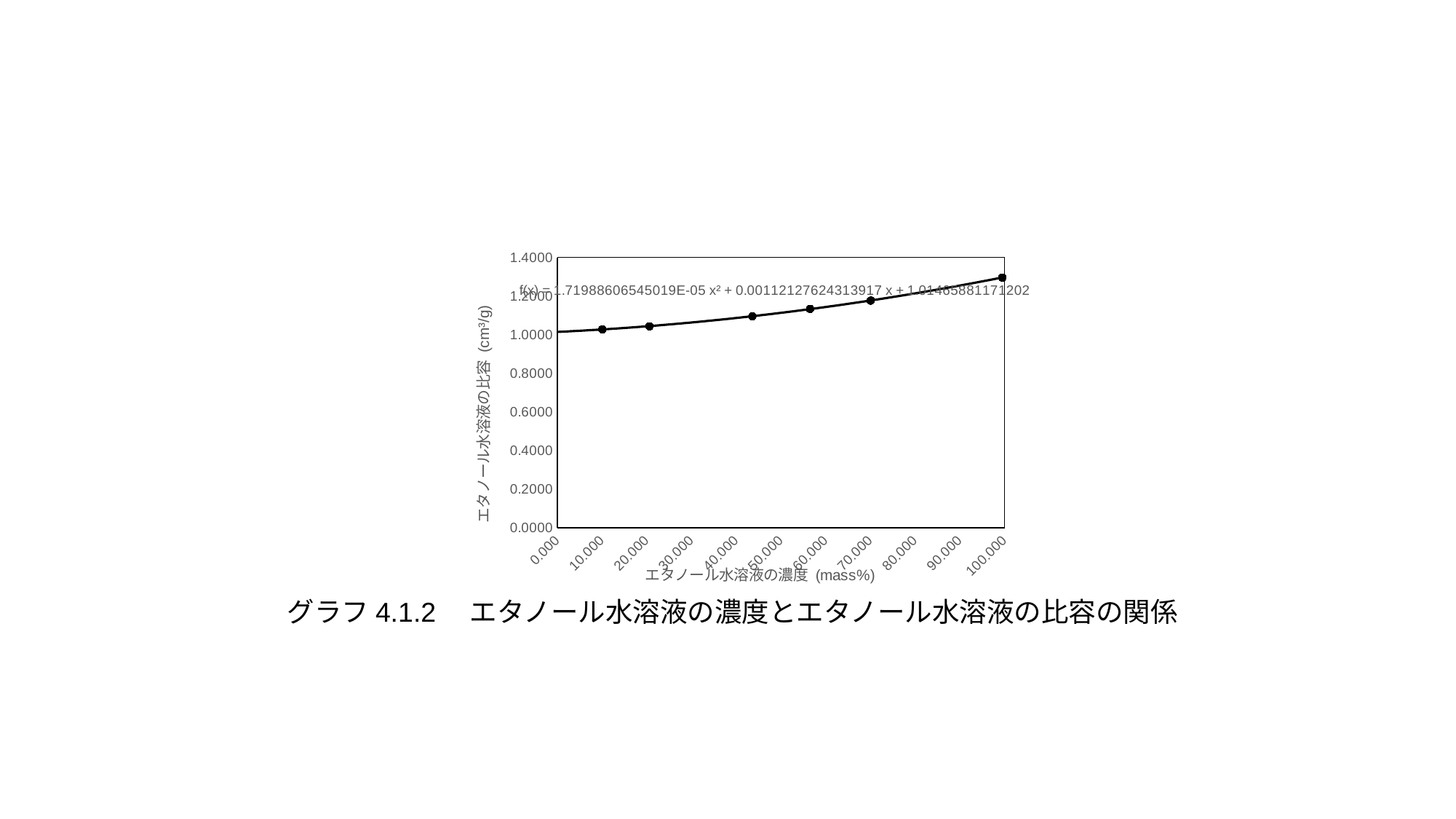

### Chart

| Category | 比容 [cm³/g] |
|---|---|
グラフ4.1.2　エタノール水溶液の濃度とエタノール水溶液の比容の関係